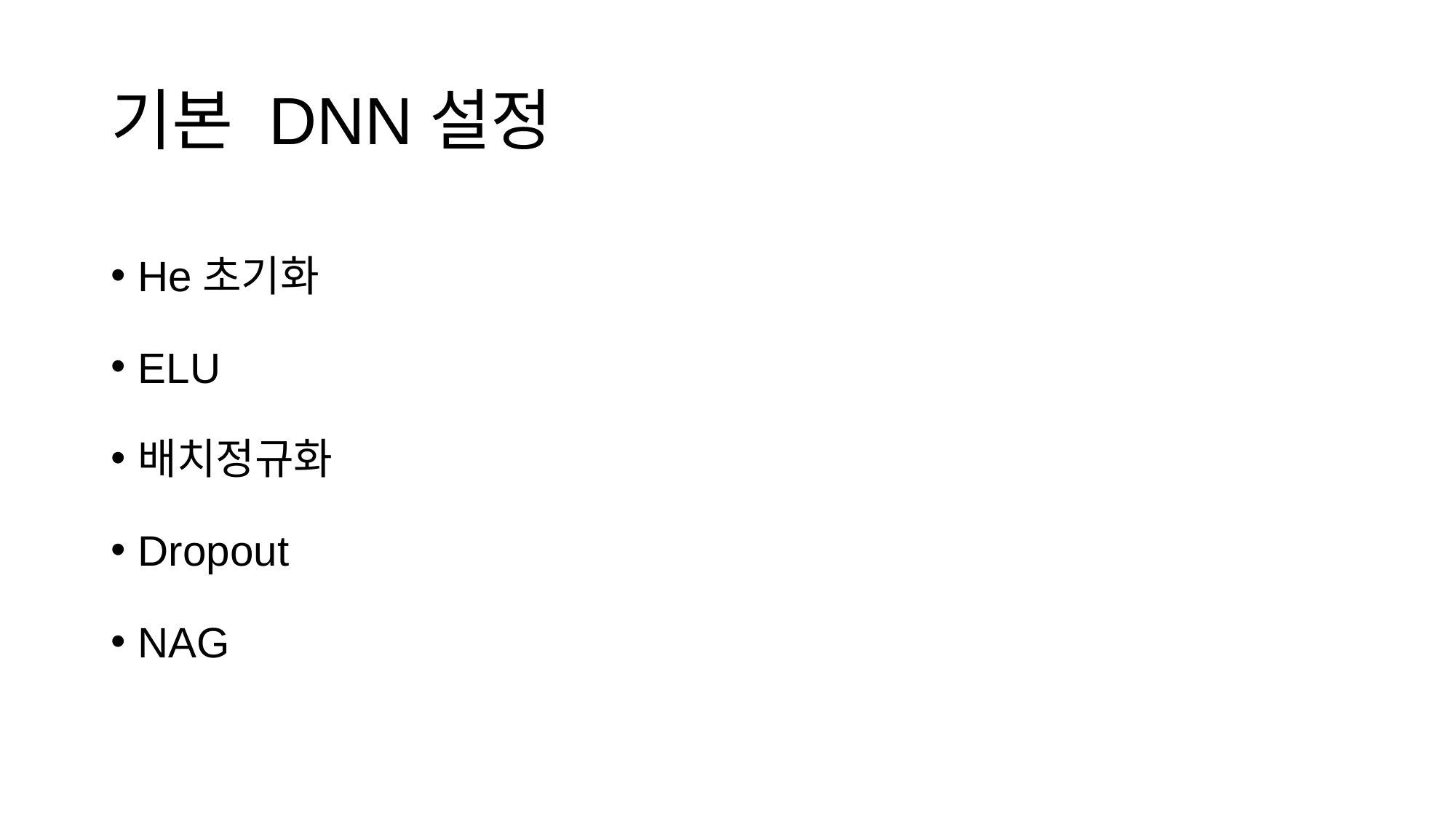

# 기본 DNN설정
He초기화
ELU
배치정규화
Dropout
NAG